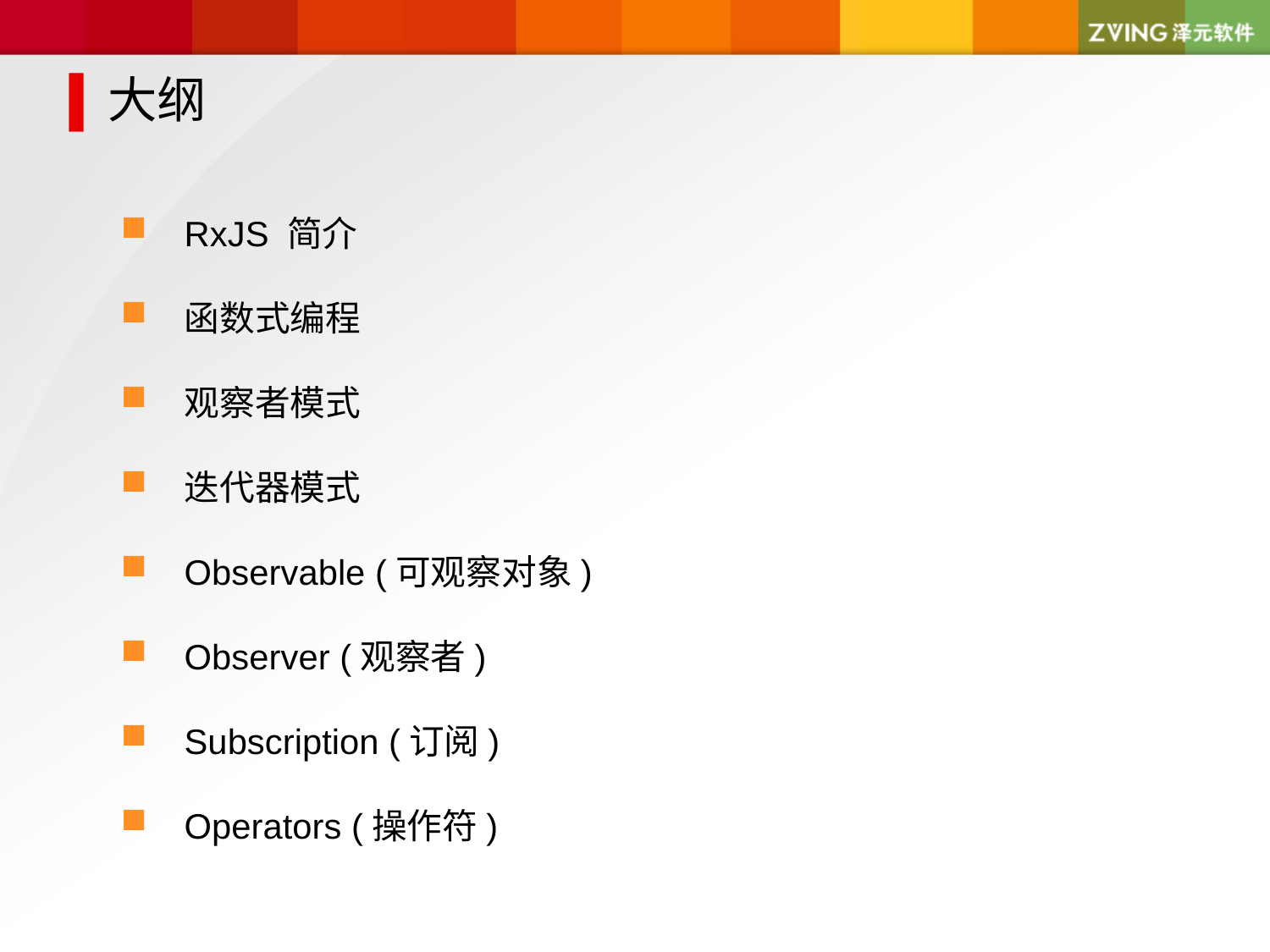

大纲
RxJS 简介
函数式编程
观察者模式
迭代器模式
Observable (可观察对象)
Observer (观察者)
Subscription (订阅)
Operators (操作符)